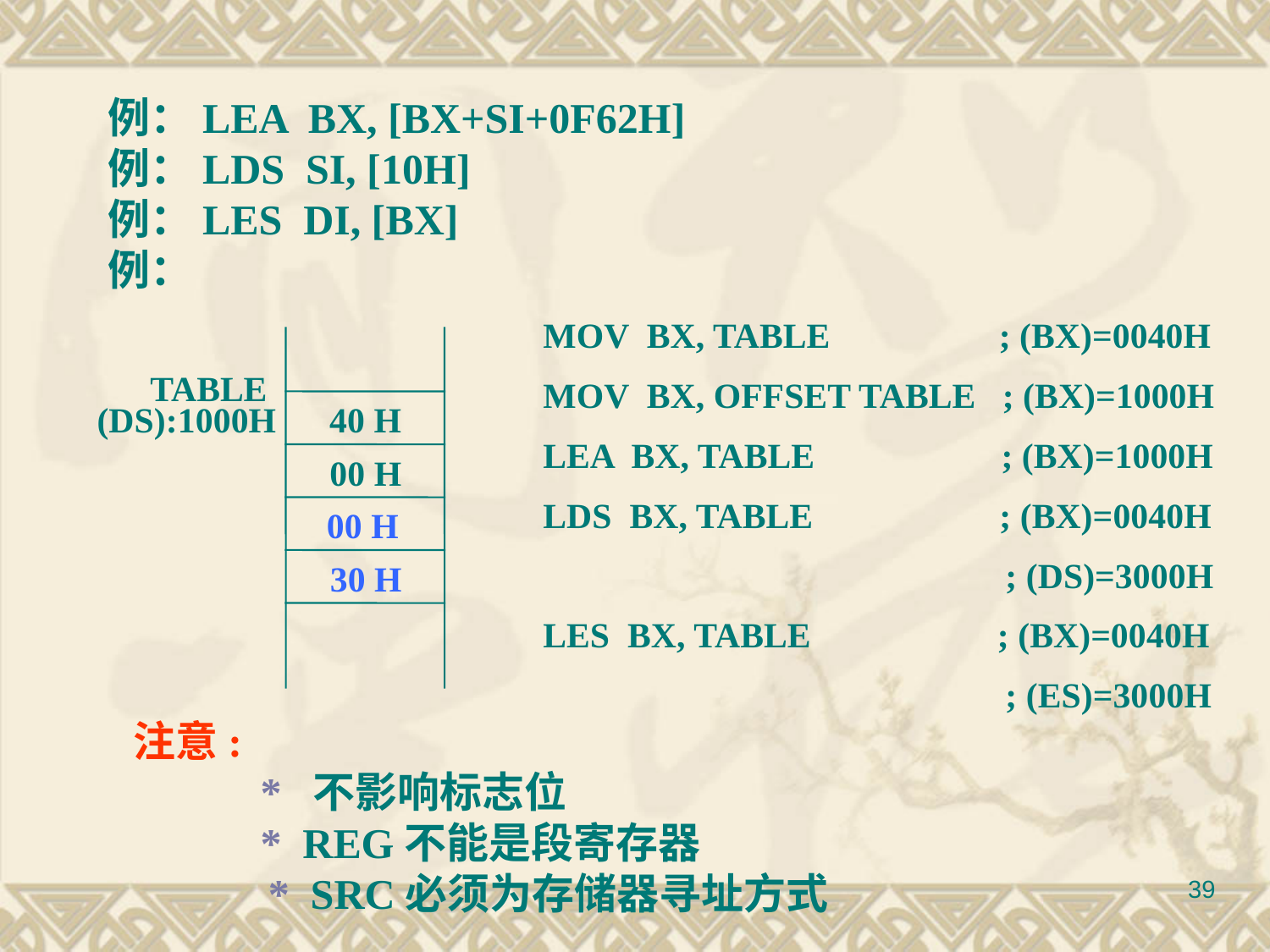

例：LEA  BX, [BX+SI+0F62H]
例：LDS  SI, [10H]
例：LES  DI, [BX]
例：
MOV  BX, TABLE                   ; (BX)=0040H
MOV  BX, OFFSET TABLE   ; (BX)=1000H
LEA  BX, TABLE                     ; (BX)=1000H
LDS  BX, TABLE                     ; (BX)=0040H
                                                    ; (DS)=3000H
LES  BX, TABLE                     ; (BX)=0040H
                                                    ; (ES)=3000H

TABLE
(DS):1000H      40 H

00 H

  00 H

30 H

注意:
            *  不影响标志位
      *  REG不能是段寄存器
　  *  SRC必须为存储器寻址方式

39